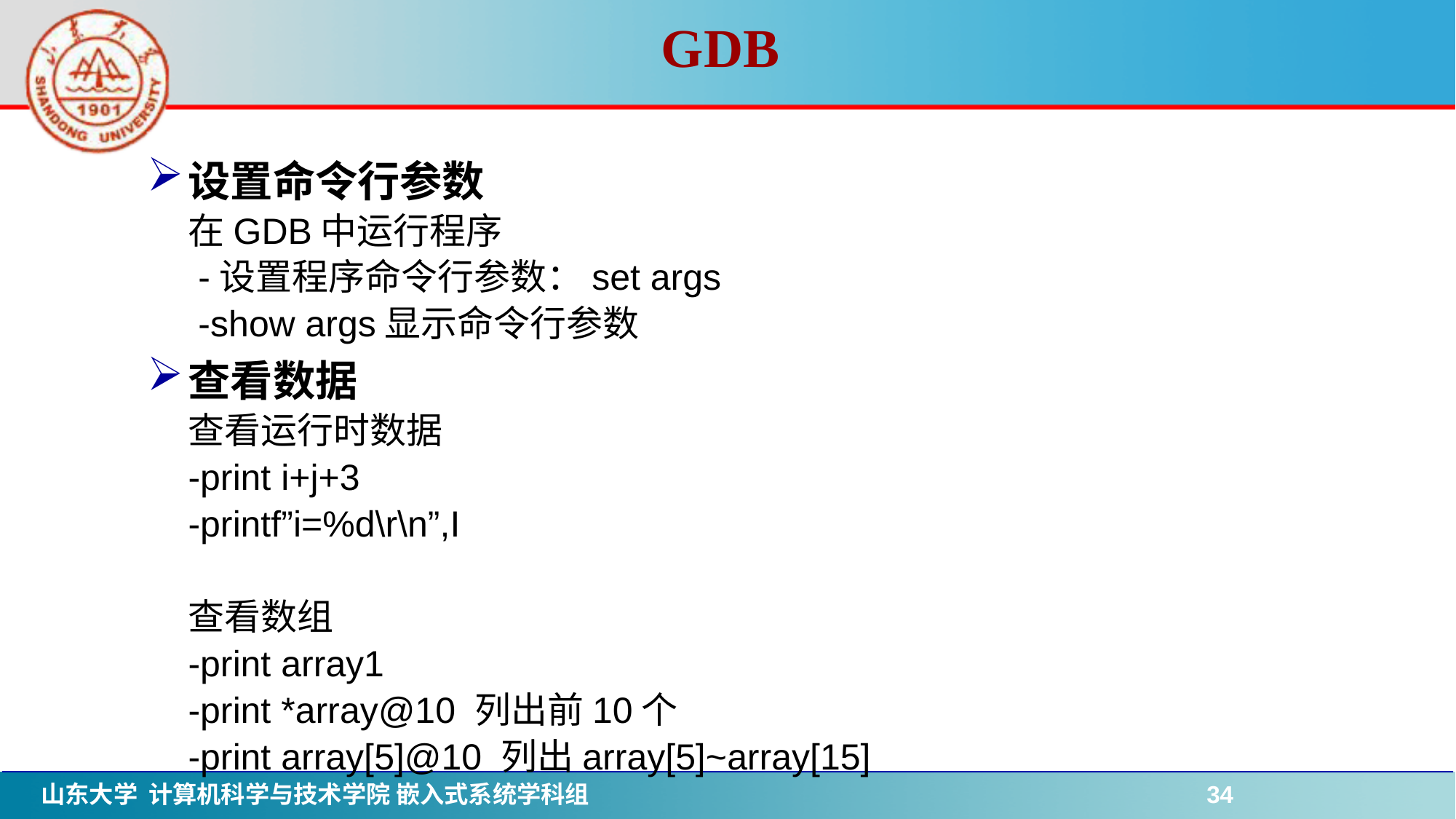

# GDB
设置命令行参数
	在GDB中运行程序
	 -设置程序命令行参数：set args
	 -show args显示命令行参数
查看数据
	查看运行时数据
	-print i+j+3
	-printf”i=%d\r\n”,I

	查看数组
	-print array1
	-print *array@10 列出前10个
	-print array[5]@10 列出array[5]~array[15]